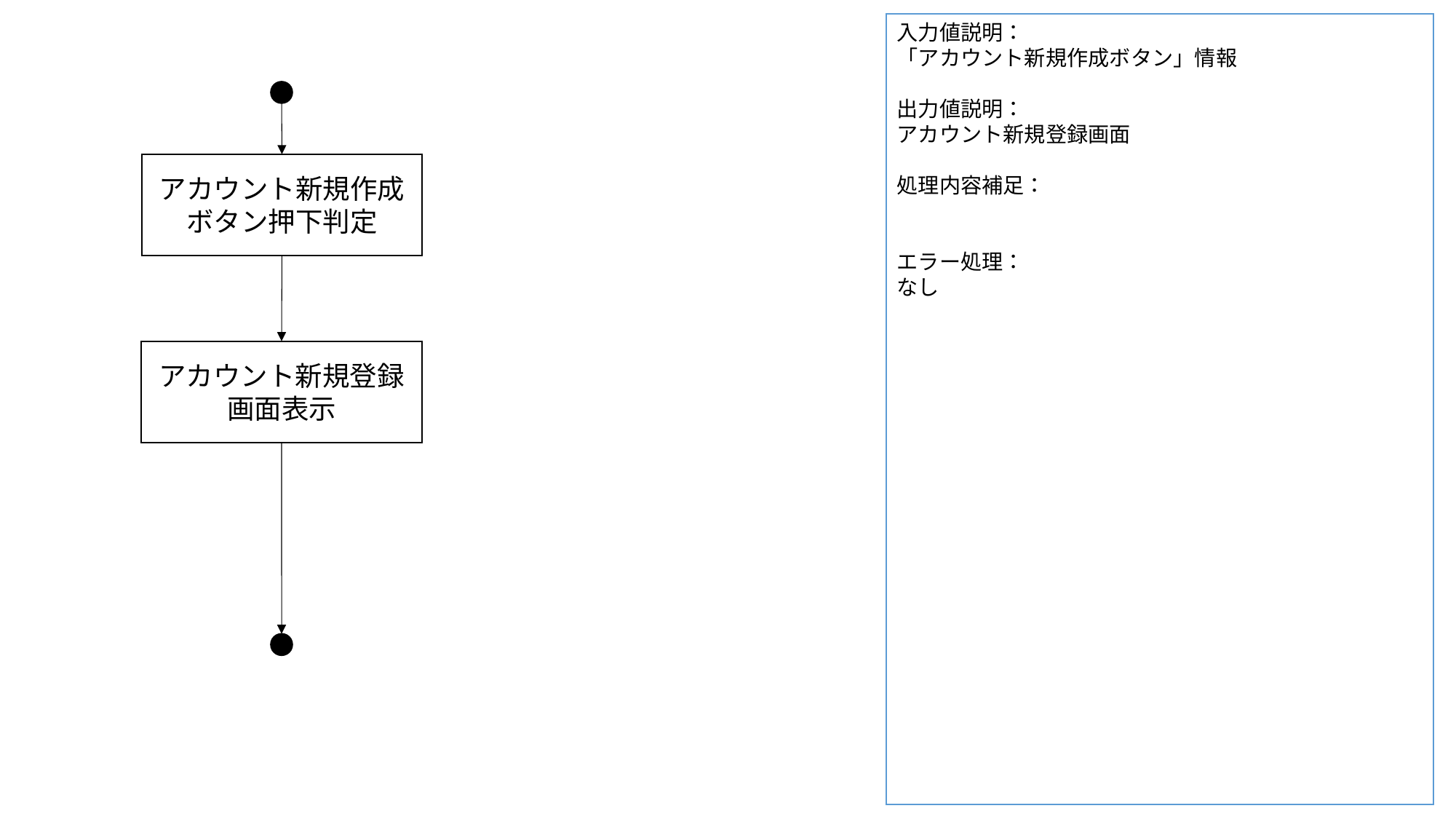

入力値説明：
「アカウント新規作成ボタン」情報

出力値説明：
アカウント新規登録画面

処理内容補足：

エラー処理：
なし

アカウント新規作成
ボタン押下判定
アカウント新規登録
画面表示